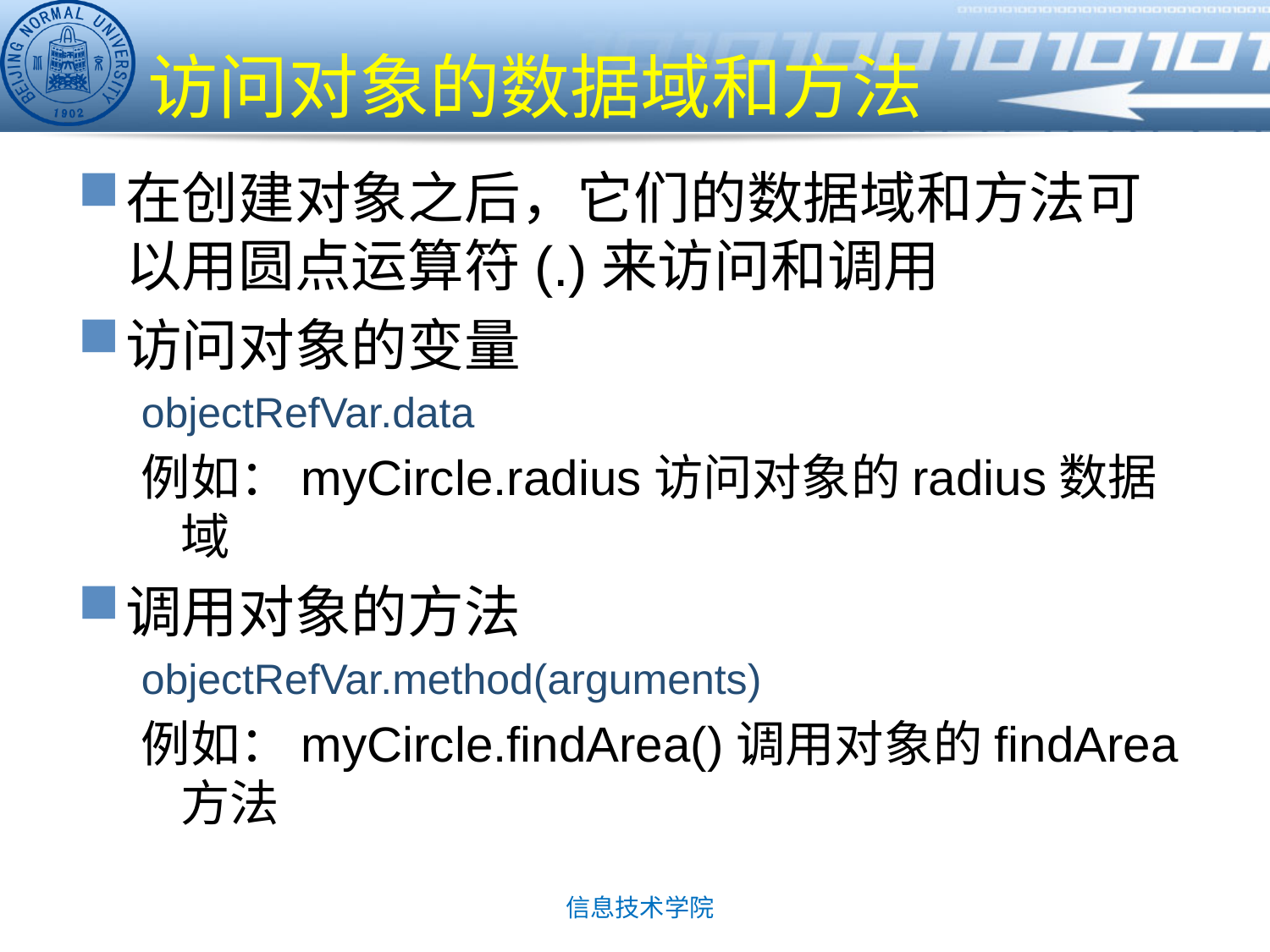

# 访问对象的数据域和方法
在创建对象之后，它们的数据域和方法可以用圆点运算符(.)来访问和调用
访问对象的变量
objectRefVar.data
例如：myCircle.radius访问对象的radius数据域
调用对象的方法
objectRefVar.method(arguments)
例如：myCircle.findArea()调用对象的findArea方法
13